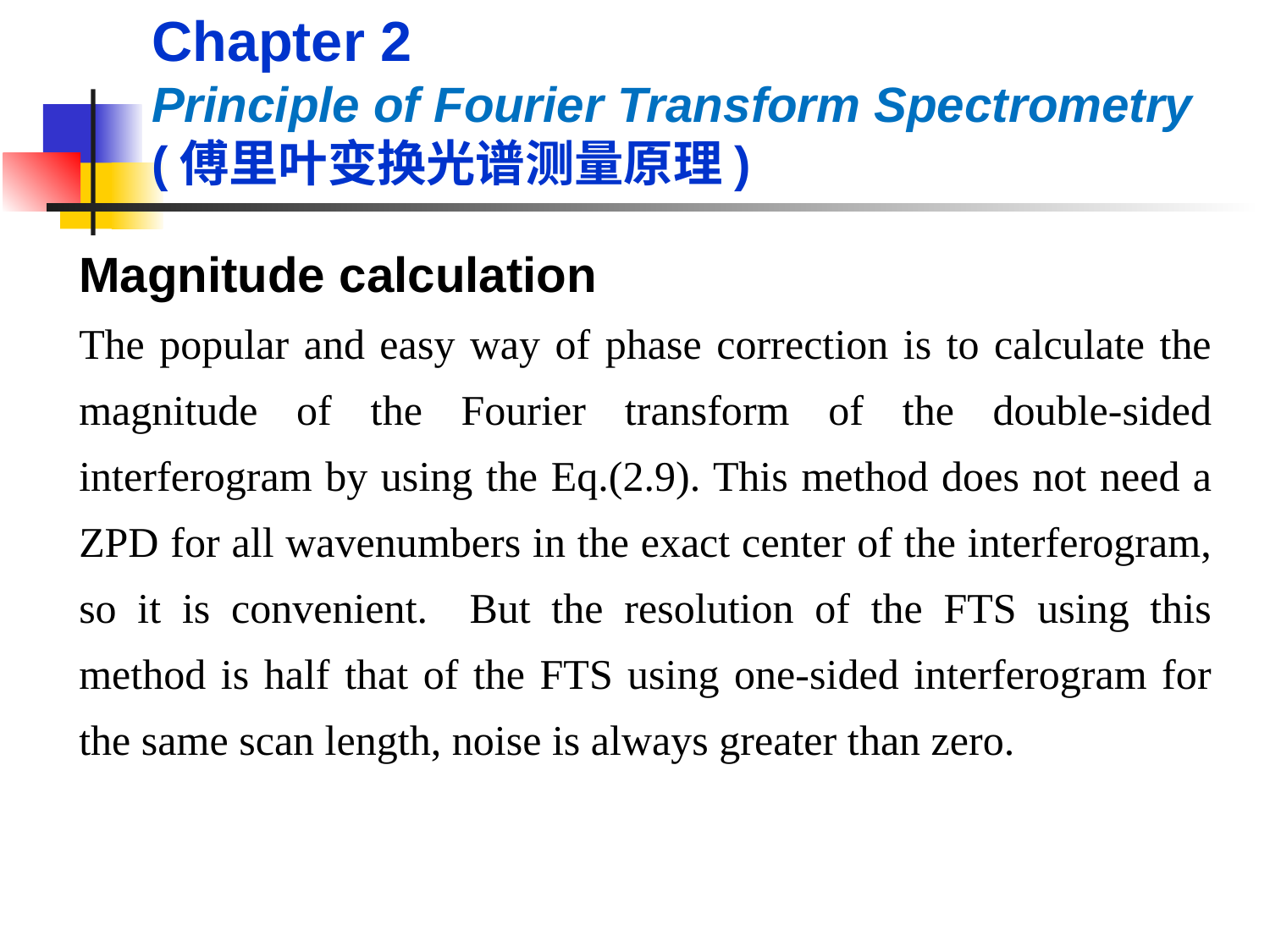

Chapter 2
Principle of Fourier Transform Spectrometry (傅里叶变换光谱测量原理)

Magnitude calculation
The popular and easy way of phase correction is to calculate the magnitude of the Fourier transform of the double-sided interferogram by using the Eq.(2.9). This method does not need a ZPD for all wavenumbers in the exact center of the interferogram, so it is convenient.  But the resolution of the FTS using this method is half that of the FTS using one-sided interferogram for the same scan length, noise is always greater than zero.